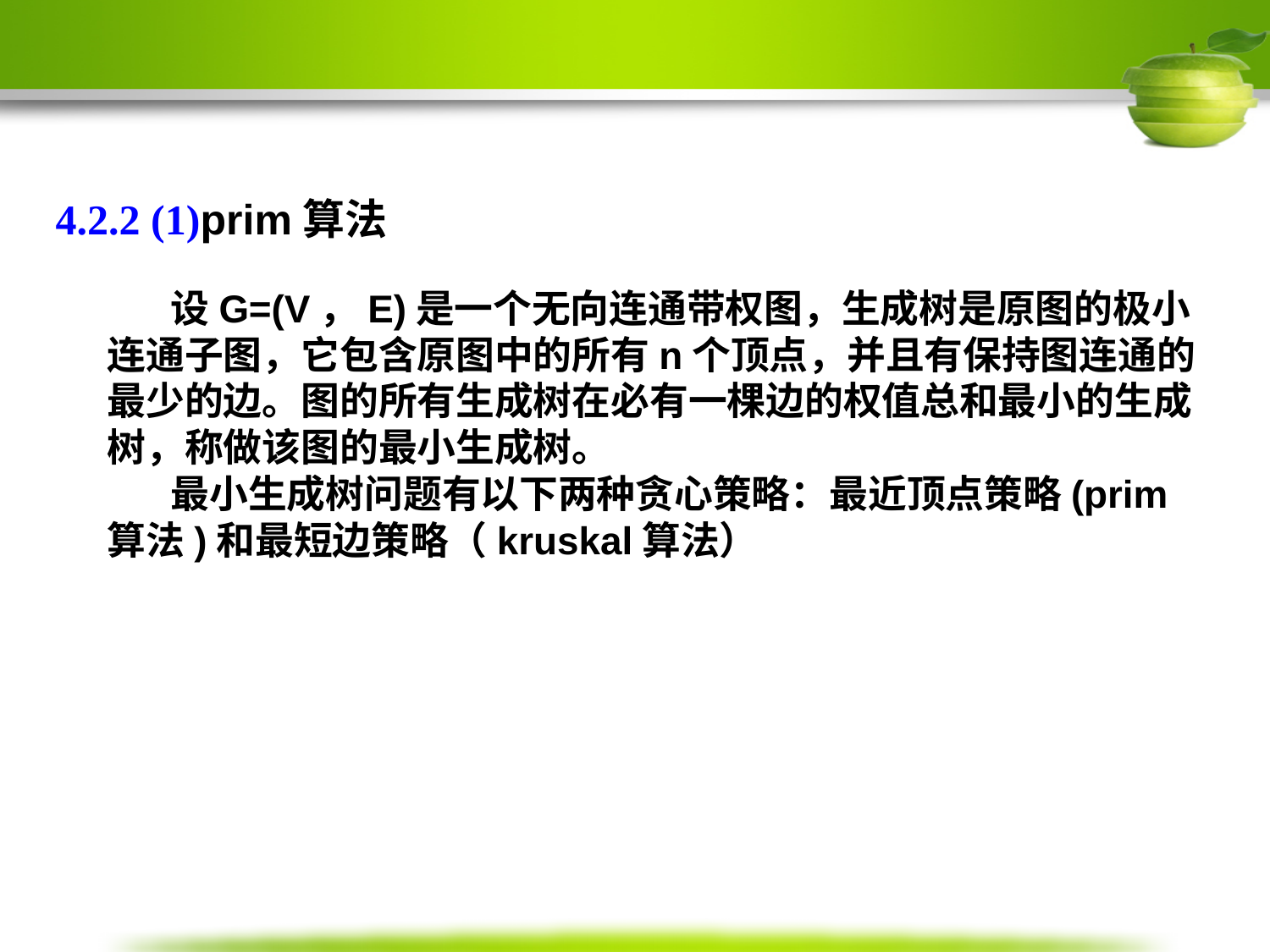

4.2.2 (1)prim算法
设G=(V，E)是一个无向连通带权图，生成树是原图的极小连通子图，它包含原图中的所有n个顶点，并且有保持图连通的最少的边。图的所有生成树在必有一棵边的权值总和最小的生成树，称做该图的最小生成树。
最小生成树问题有以下两种贪心策略：最近顶点策略(prim算法)和最短边策略（kruskal算法）